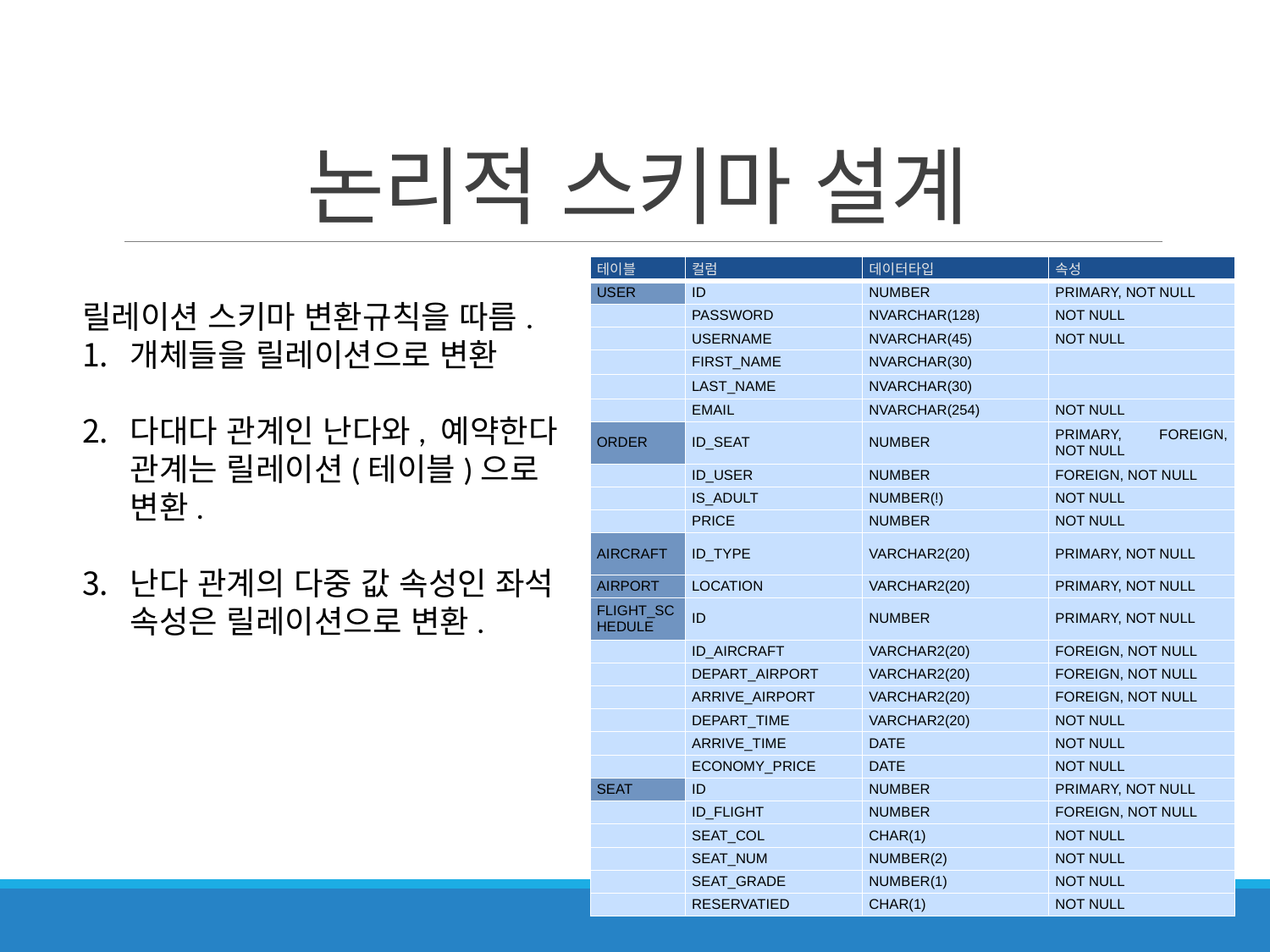

# 논리적 스키마 설계
| 테이블 | 컬럼 | 데이터타입 | 속성 |
| --- | --- | --- | --- |
| USER | ID | NUMBER | PRIMARY, NOT NULL |
|  | PASSWORD | NVARCHAR(128) | NOT NULL |
|  | USERNAME | NVARCHAR(45) | NOT NULL |
|  | FIRST\_NAME | NVARCHAR(30) |  |
|  | LAST\_NAME | NVARCHAR(30) |  |
|  | EMAIL | NVARCHAR(254) | NOT NULL |
| ORDER | ID\_SEAT | NUMBER | PRIMARY, FOREIGN, NOT NULL |
|  | ID\_USER | NUMBER | FOREIGN, NOT NULL |
|  | IS\_ADULT | NUMBER(!) | NOT NULL |
|  | PRICE | NUMBER | NOT NULL |
| AIRCRAFT | ID\_TYPE | VARCHAR2(20) | PRIMARY, NOT NULL |
| AIRPORT | LOCATION | VARCHAR2(20) | PRIMARY, NOT NULL |
| FLIGHT\_SCHEDULE | ID | NUMBER | PRIMARY, NOT NULL |
|  | ID\_AIRCRAFT | VARCHAR2(20) | FOREIGN, NOT NULL |
|  | DEPART\_AIRPORT | VARCHAR2(20) | FOREIGN, NOT NULL |
|  | ARRIVE\_AIRPORT | VARCHAR2(20) | FOREIGN, NOT NULL |
|  | DEPART\_TIME | VARCHAR2(20) | NOT NULL |
|  | ARRIVE\_TIME | DATE | NOT NULL |
|  | ECONOMY\_PRICE | DATE | NOT NULL |
| SEAT | ID | NUMBER | PRIMARY, NOT NULL |
|  | ID\_FLIGHT | NUMBER | FOREIGN, NOT NULL |
|  | SEAT\_COL | CHAR(1) | NOT NULL |
|  | SEAT\_NUM | NUMBER(2) | NOT NULL |
|  | SEAT\_GRADE | NUMBER(1) | NOT NULL |
|  | RESERVATIED | CHAR(1) | NOT NULL |
릴레이션 스키마 변환규칙을 따름.
개체들을 릴레이션으로 변환

다대다 관계인 난다와, 예약한다 관계는 릴레이션(테이블)으로 변환.

난다 관계의 다중 값 속성인 좌석 속성은 릴레이션으로 변환.